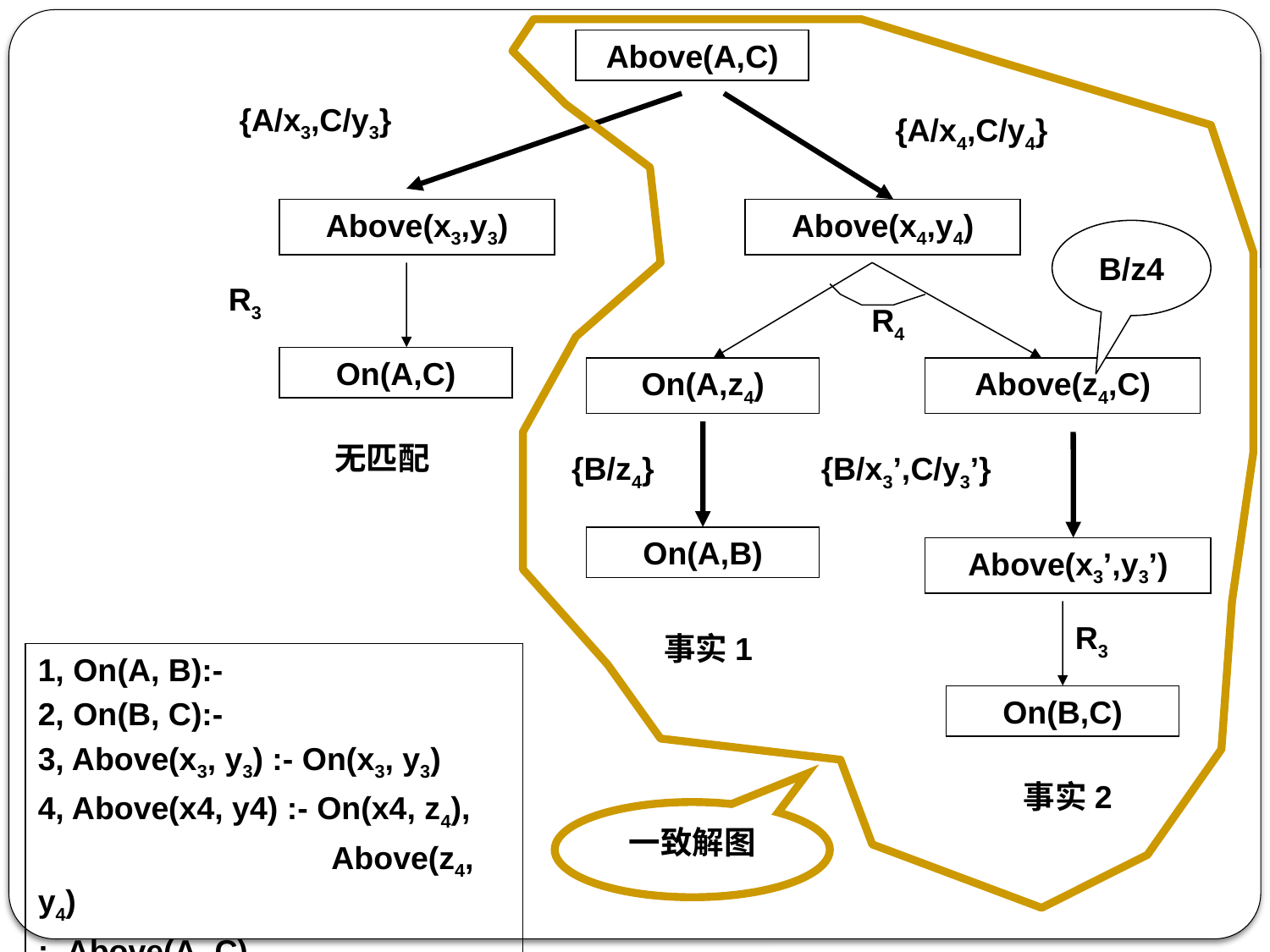

一致解图
Above(A,C)
{A/x3,C/y3}

{A/x4,C/y4}
Above(x3,y3)
Above(x4,y4)
B/z4

R3

R4
On(A,C)
On(A,z4)
Above(z4,C)

无匹配

{B/z4}
{B/x3’,C/y3’}
On(A,B)
Above(x3’,y3’)

R3
事实1
1, On(A, B):-
2, On(B, C):-
3, Above(x3, y3) :- On(x3, y3)
4, Above(x4, y4) :- On(x4, z4),
                                 Above(z4, y4)
:- Above(A, C)
On(B,C)
事实2